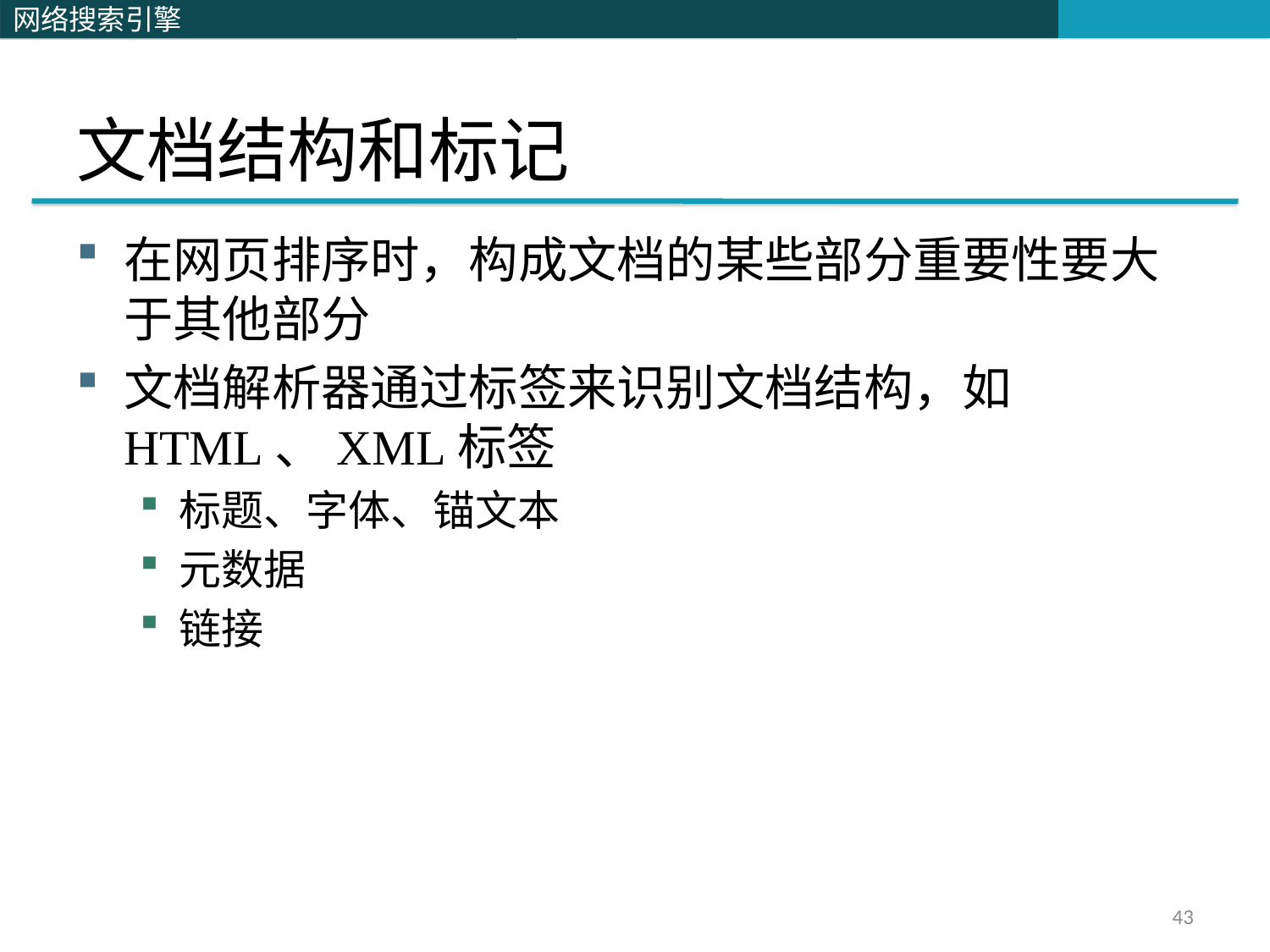

# 文档结构和标记
在网页排序时，构成文档的某些部分重要性要大于其他部分
文档解析器通过标签来识别文档结构，如HTML、XML标签
标题、字体、锚文本
元数据
链接
43